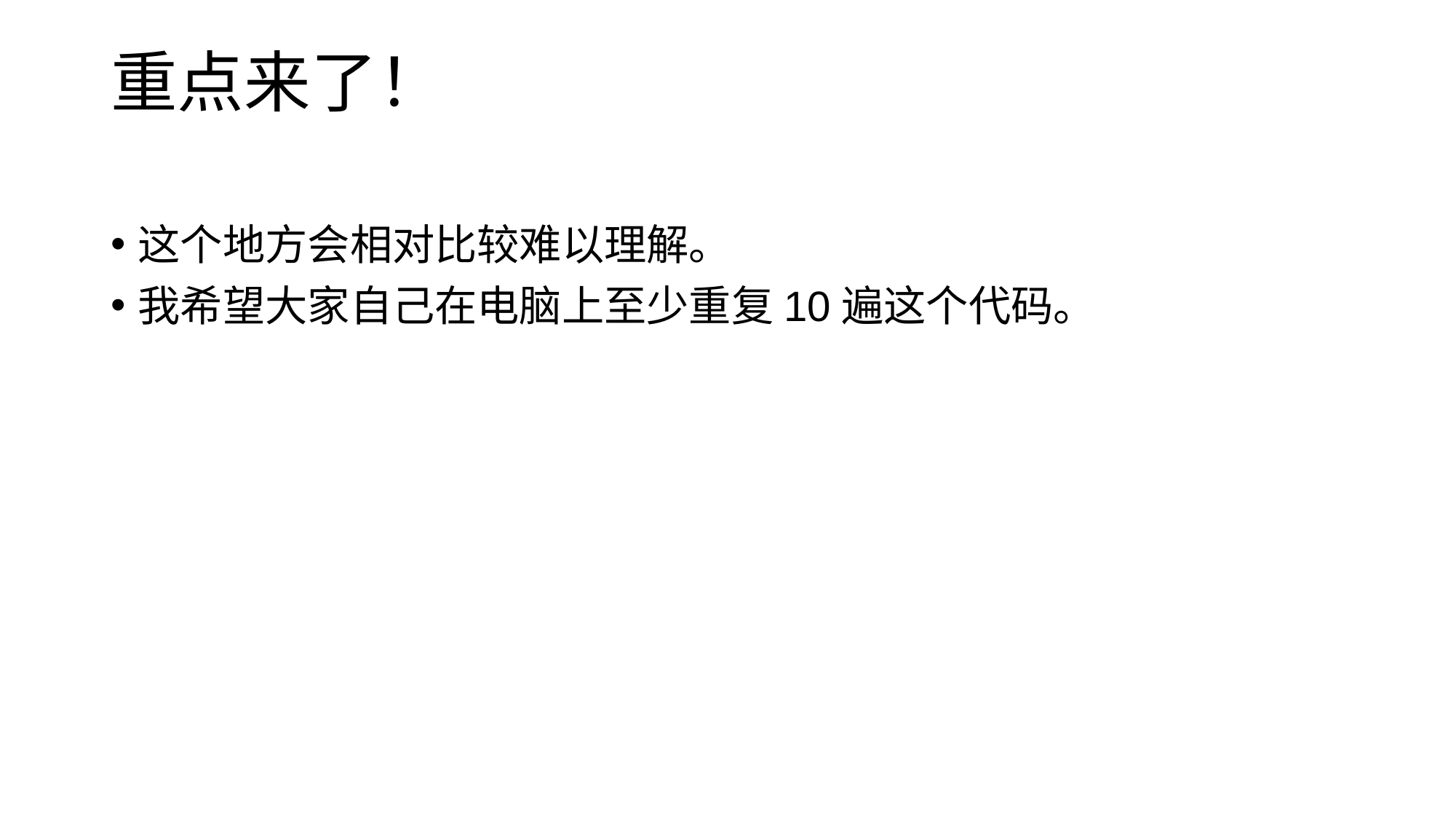

# 重点来了！
这个地方会相对比较难以理解。
我希望大家自己在电脑上至少重复10遍这个代码。